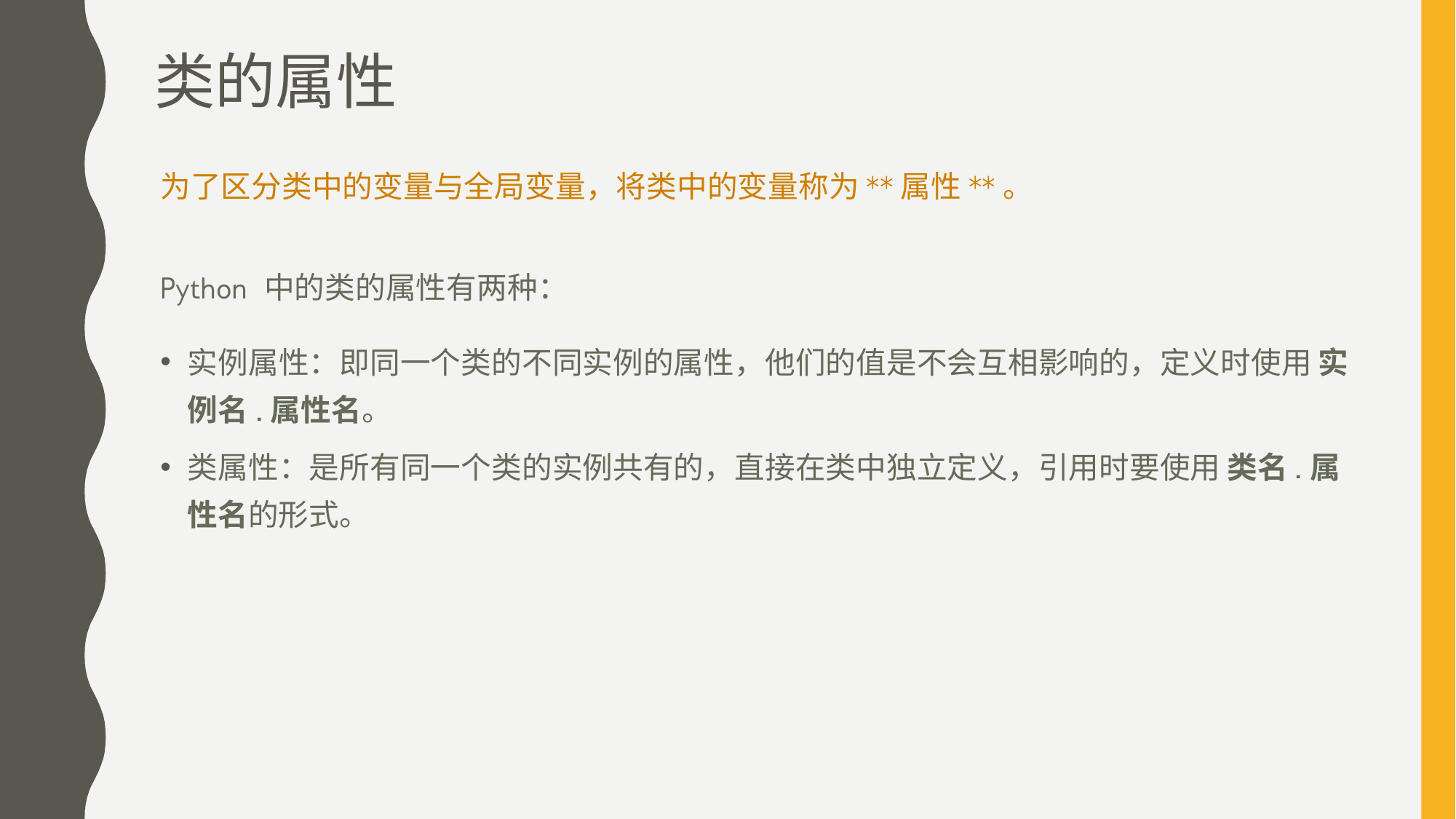

# 类的属性
为了区分类中的变量与全局变量，将类中的变量称为**属性**。

Python 中的类的属性有两种：

实例属性：即同一个类的不同实例的属性，他们的值是不会互相影响的，定义时使用 实例名.属性名。
类属性：是所有同一个类的实例共有的，直接在类中独立定义，引用时要使用 类名.属性名的形式。